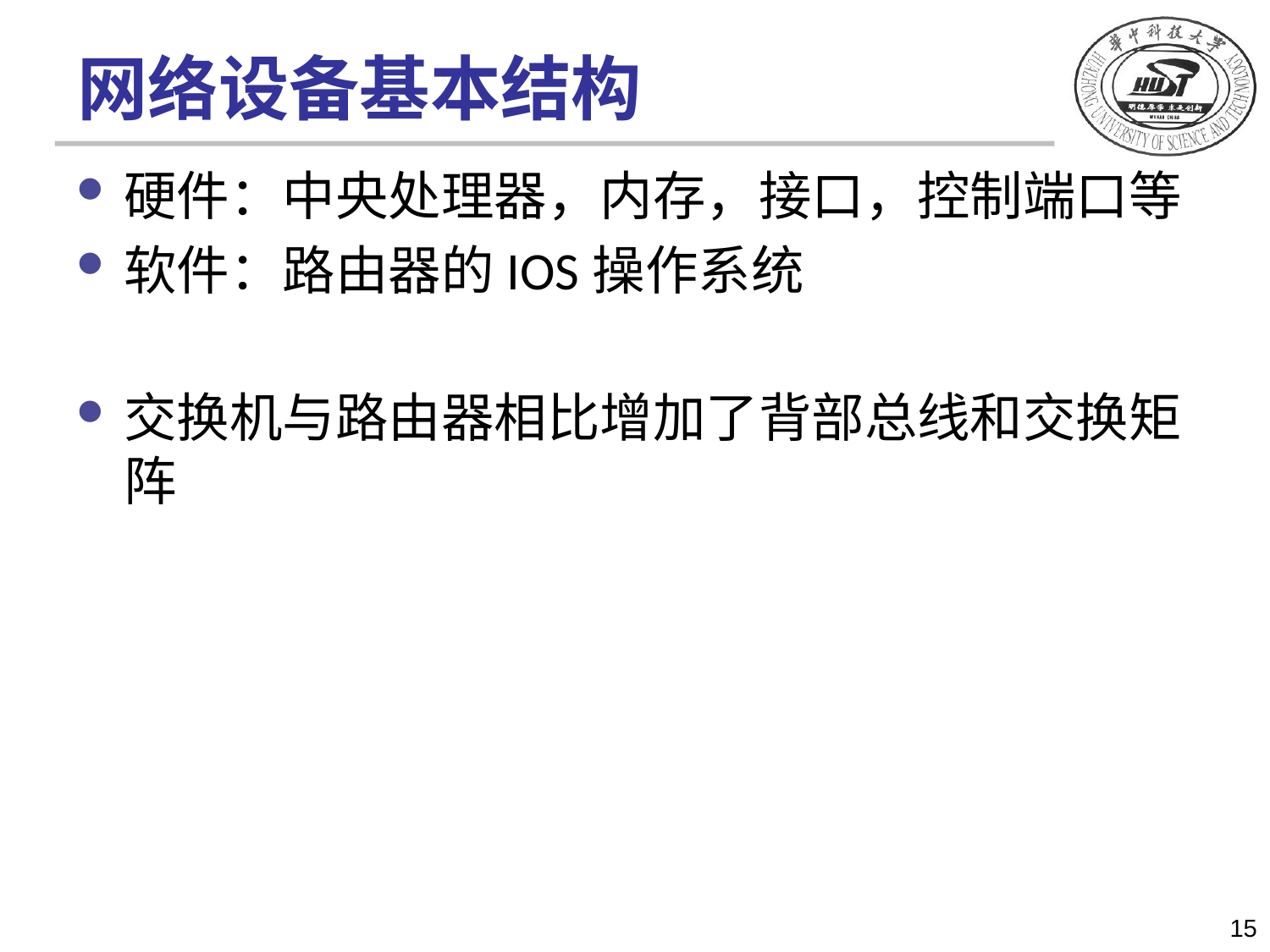

# 网络设备基本结构
硬件：中央处理器，内存，接口，控制端口等
软件：路由器的IOS操作系统

交换机与路由器相比增加了背部总线和交换矩阵

15